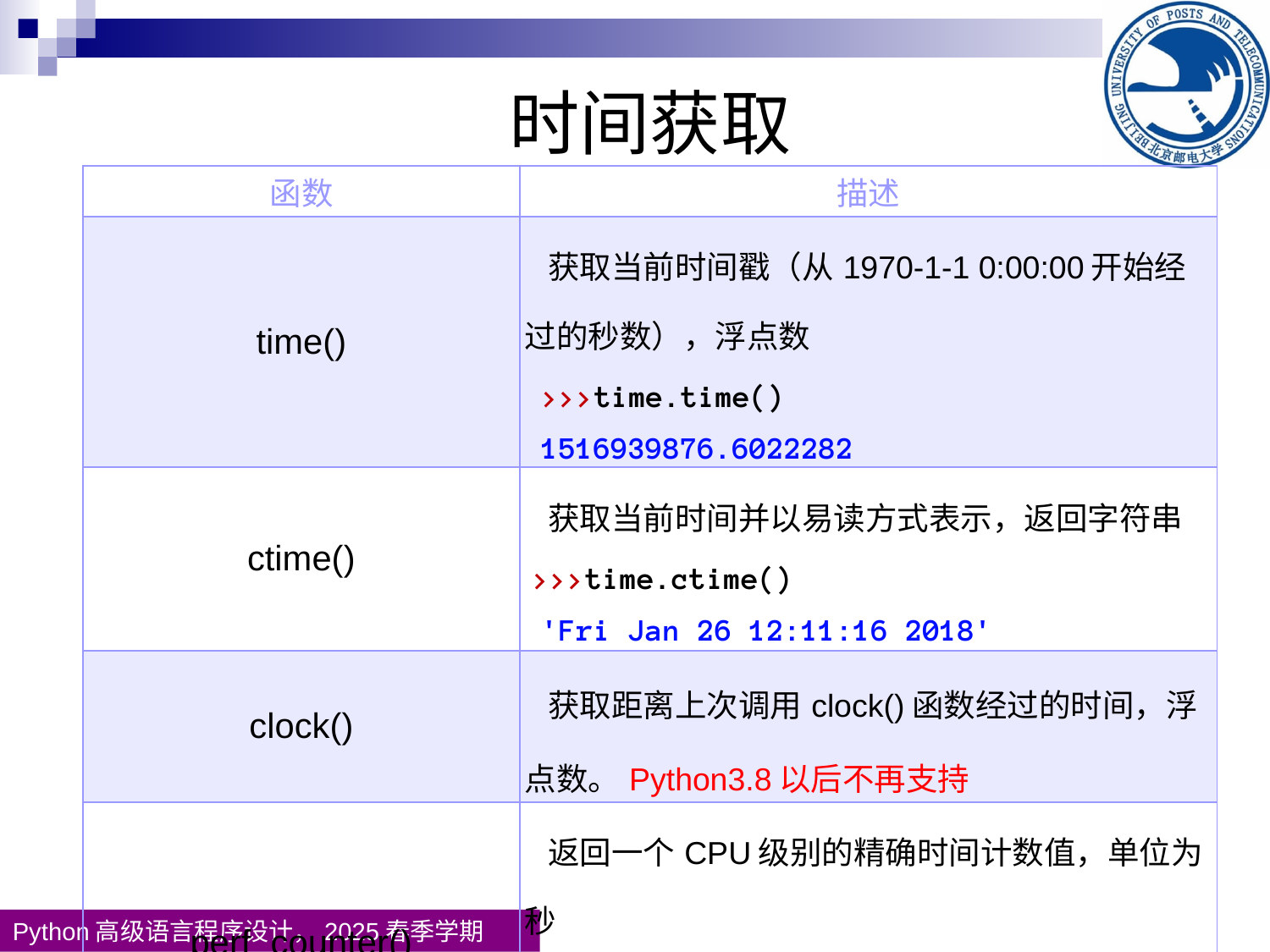

时间获取
| 函数 | 描述 |
| --- | --- |
| time() | 获取当前时间戳（从1970-1-1 0:00:00开始经过的秒数），浮点数 >>>time.time() 1516939876.6022282 |
| ctime() | 获取当前时间并以易读方式表示，返回字符串 >>>time.ctime() 'Fri Jan 26 12:11:16 2018' |
| clock() | 获取距离上次调用clock()函数经过的时间，浮点数。Python3.8以后不再支持 |
| perf\_counter() | 返回一个CPU级别的精确时间计数值，单位为秒 由于这个计数值起点不确定，连续调用差值才有意义 |